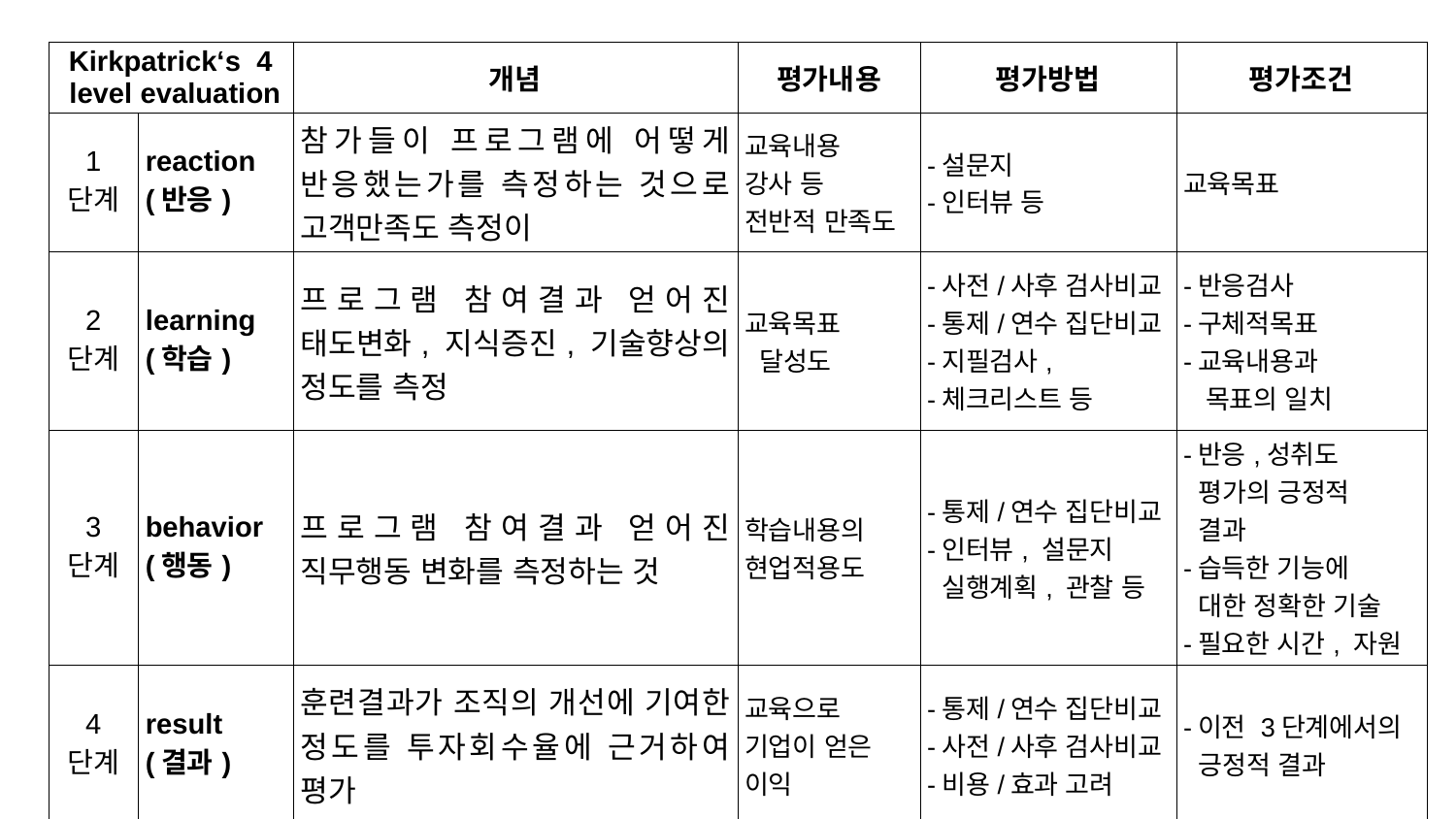

| Kirkpatrick‘s 4 level evaluation |  | 개념 | 평가내용 | 평가방법 | 평가조건 |
| --- | --- | --- | --- | --- | --- |
| 1 단계 | reaction (반응) | 참가들이 프로그램에 어떻게 반응했는가를 측정하는 것으로 고객만족도 측정이 | 교육내용 강사 등 전반적 만족도 | -설문지 -인터뷰 등 | 교육목표 |
| 2 단계 | learning (학습) | 프로그램 참여결과 얻어진 태도변화, 지식증진, 기술향상의 정도를 측정 | 교육목표 달성도 | -사전/사후 검사비교 -통제/연수 집단비교 -지필검사, -체크리스트 등 | -반응검사 -구체적목표 -교육내용과 목표의 일치 |
| 3 단계 | behavior (행동) | 프로그램 참여결과 얻어진 직무행동 변화를 측정하는 것 | 학습내용의 현업적용도 | -통제/연수 집단비교 -인터뷰, 설문지 실행계획, 관찰 등 | -반응,성취도 평가의 긍정적 결과 -습득한 기능에 대한 정확한 기술 -필요한 시간, 자원 |
| 4 단계 | result (결과) | 훈련결과가 조직의 개선에 기여한 정도를 투자회수율에 근거하여 평가 | 교육으로 기업이 얻은 이익 | -통제/연수 집단비교 -사전/사후 검사비교 -비용/효과 고려 | -이전 3단계에서의 긍정적 결과 |